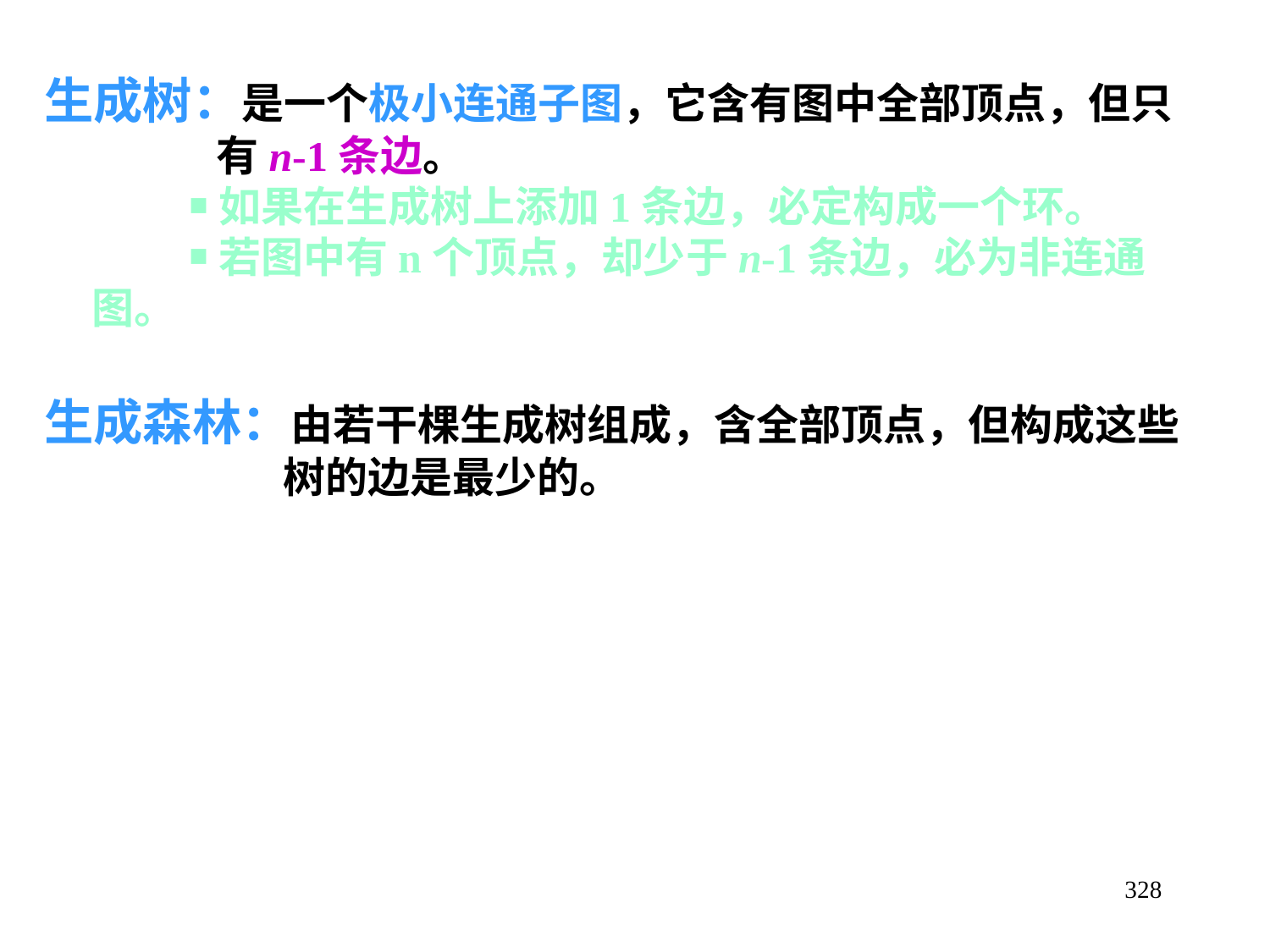

生成树：是一个极小连通子图，它含有图中全部顶点，但只
                 有n-1条边。
              ￭ 如果在生成树上添加1条边，必定构成一个环。
              ￭ 若图中有n个顶点，却少于n-1条边，必为非连通图。

生成森林：由若干棵生成树组成，含全部顶点，但构成这些
                        树的边是最少的。

328